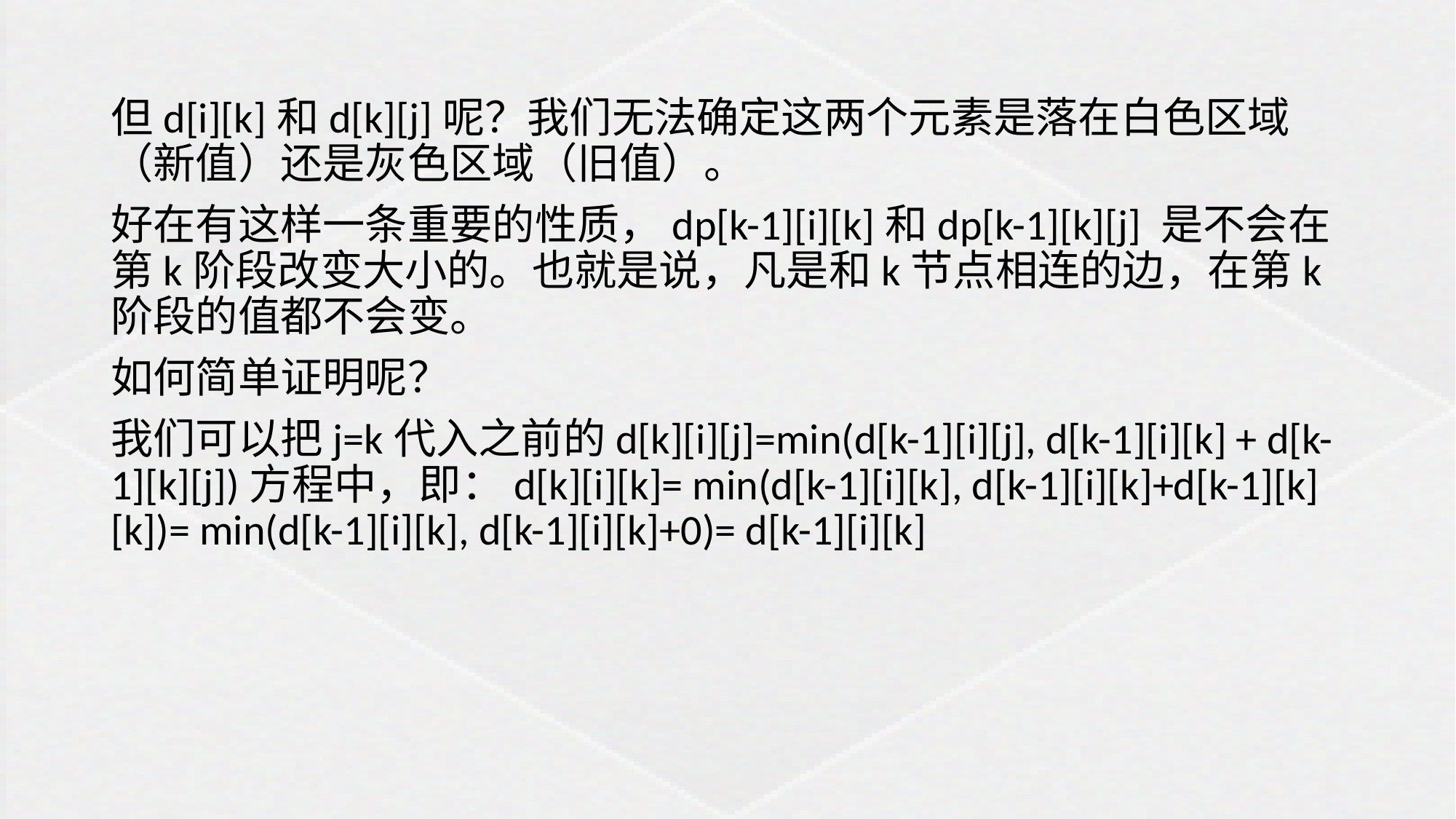

但d[i][k]和d[k][j]呢？我们无法确定这两个元素是落在白色区域（新值）还是灰色区域（旧值）。
好在有这样一条重要的性质，dp[k-1][i][k]和dp[k-1][k][j] 是不会在第k阶段改变大小的。也就是说，凡是和k节点相连的边，在第k阶段的值都不会变。
如何简单证明呢？
我们可以把j=k代入之前的d[k][i][j]=min(d[k-1][i][j], d[k-1][i][k] + d[k-1][k][j])方程中，即：d[k][i][k]= min(d[k-1][i][k], d[k-1][i][k]+d[k-1][k][k])= min(d[k-1][i][k], d[k-1][i][k]+0)= d[k-1][i][k]